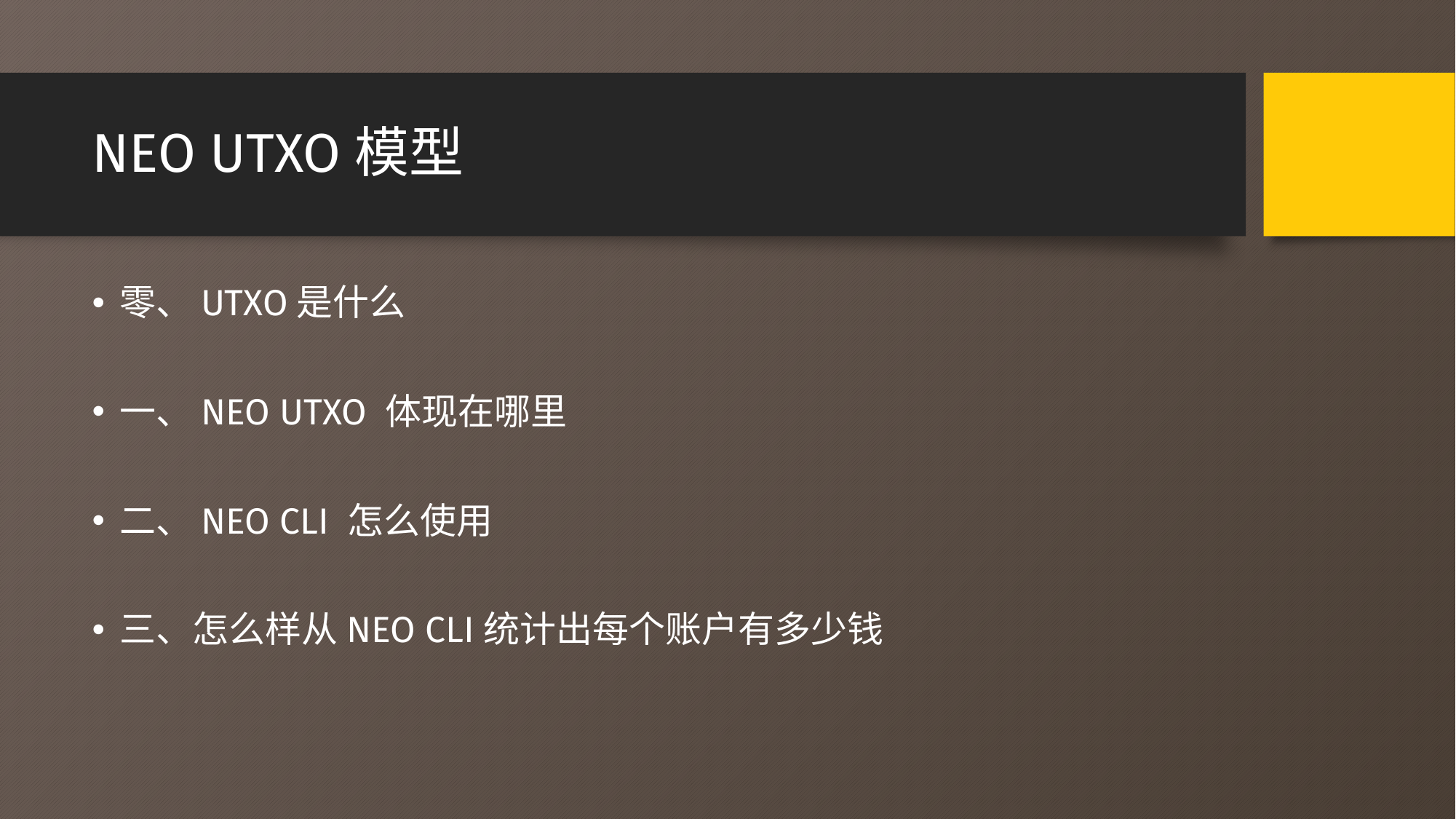

# NEO UTXO模型
零、UTXO是什么

一、NEO UTXO 体现在哪里

二、NEO CLI 怎么使用

三、怎么样从NEO CLI统计出每个账户有多少钱